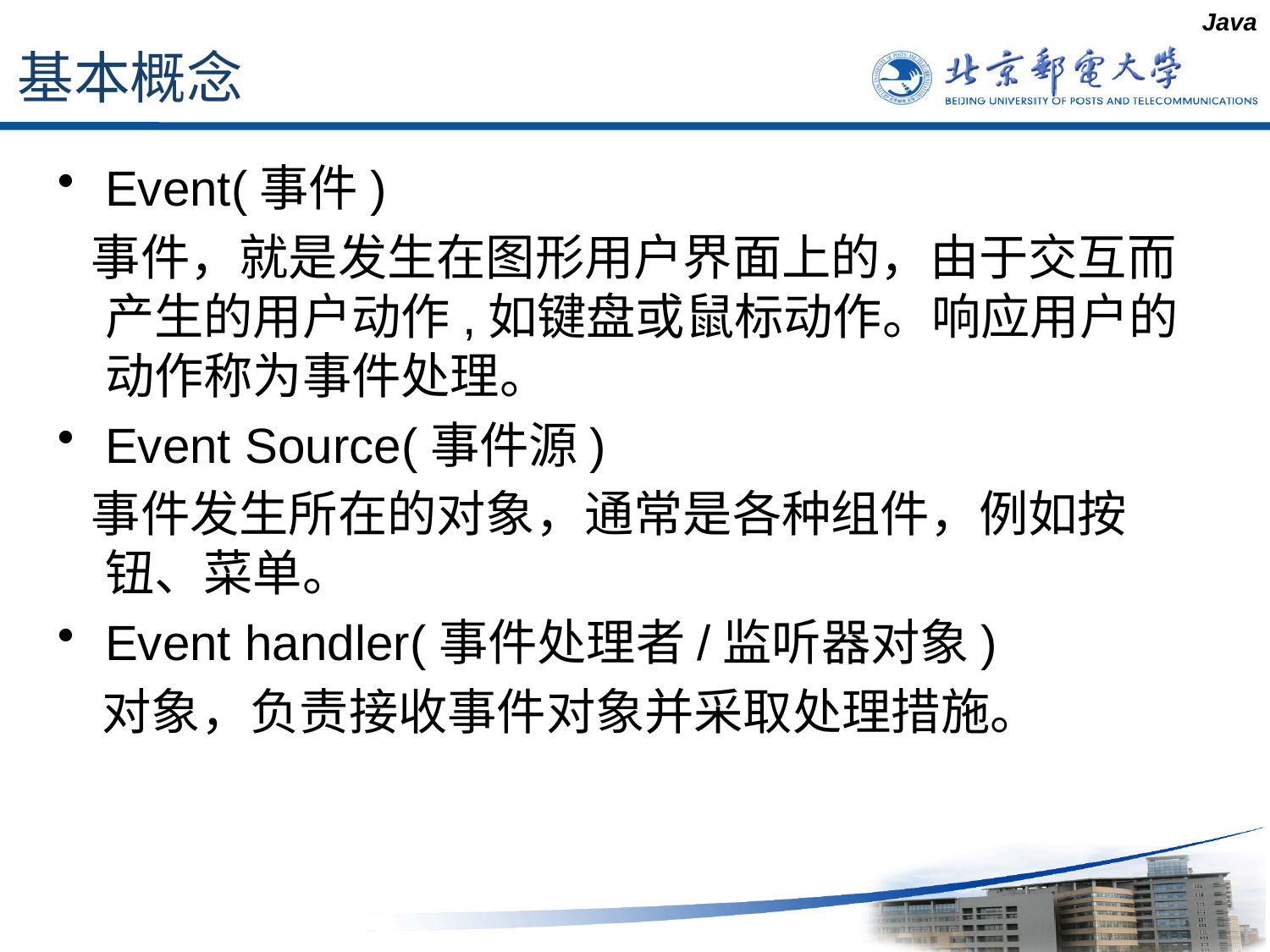

Java
# 基本概念
Event(事件)
  事件，就是发生在图形用户界面上的，由于交互而产生的用户动作,如键盘或鼠标动作。响应用户的动作称为事件处理。
Event Source(事件源)
  事件发生所在的对象，通常是各种组件，例如按钮、菜单。
Event handler(事件处理者/监听器对象)
   对象，负责接收事件对象并采取处理措施。